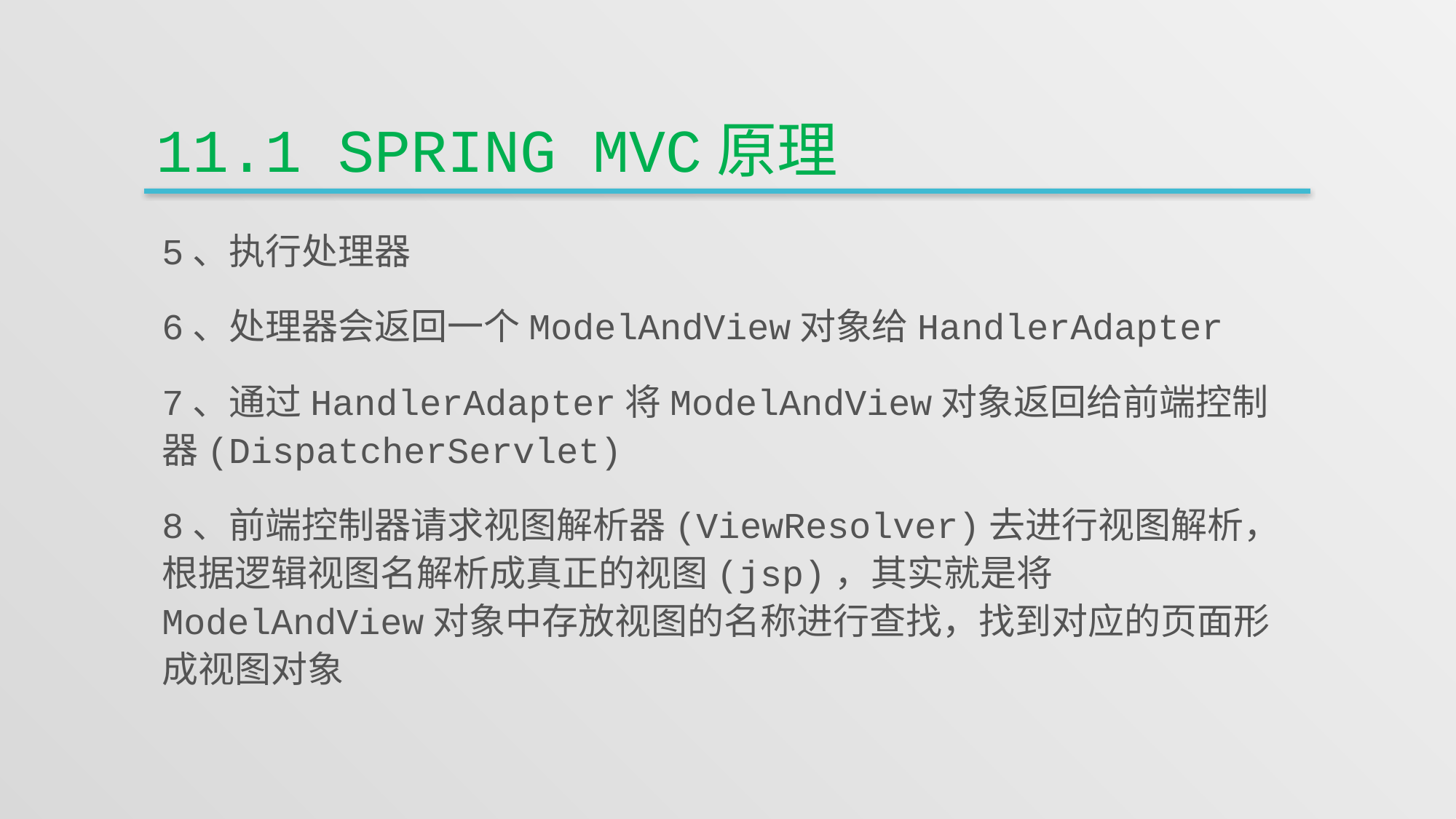

# 11.1 Spring MVC原理
5、执行处理器
6、处理器会返回一个ModelAndView对象给HandlerAdapter
7、通过HandlerAdapter将ModelAndView对象返回给前端控制器(DispatcherServlet)
8、前端控制器请求视图解析器(ViewResolver)去进行视图解析，根据逻辑视图名解析成真正的视图(jsp)，其实就是将ModelAndView对象中存放视图的名称进行查找，找到对应的页面形成视图对象